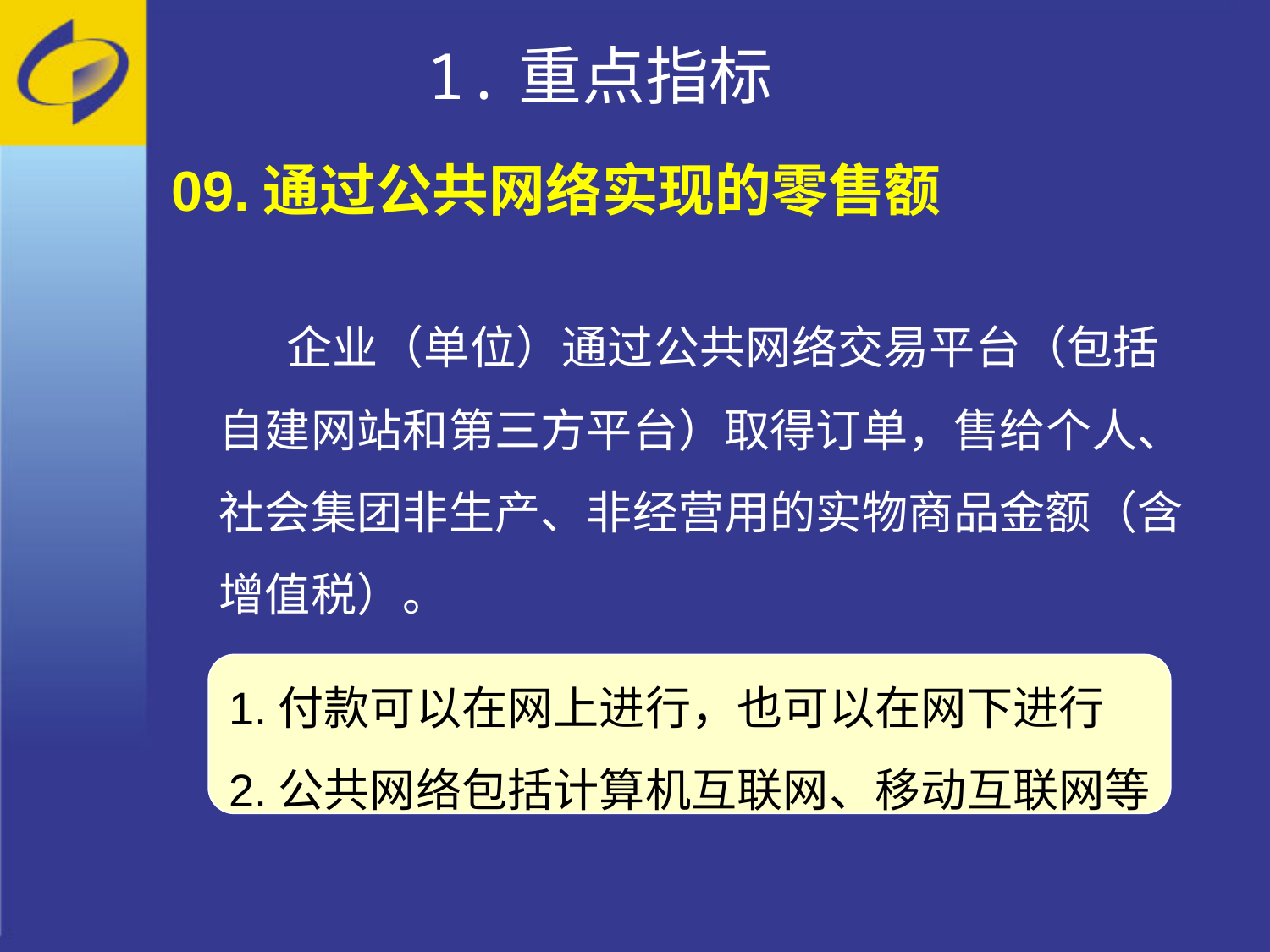

1.重点指标
09.通过公共网络实现的零售额

           企业（单位）通过公共网络交易平台（包括自建网站和第三方平台）取得订单，售给个人、社会集团非生产、非经营用的实物商品金额（含增值税）。
1.付款可以在网上进行，也可以在网下进行
2.公共网络包括计算机互联网、移动互联网等